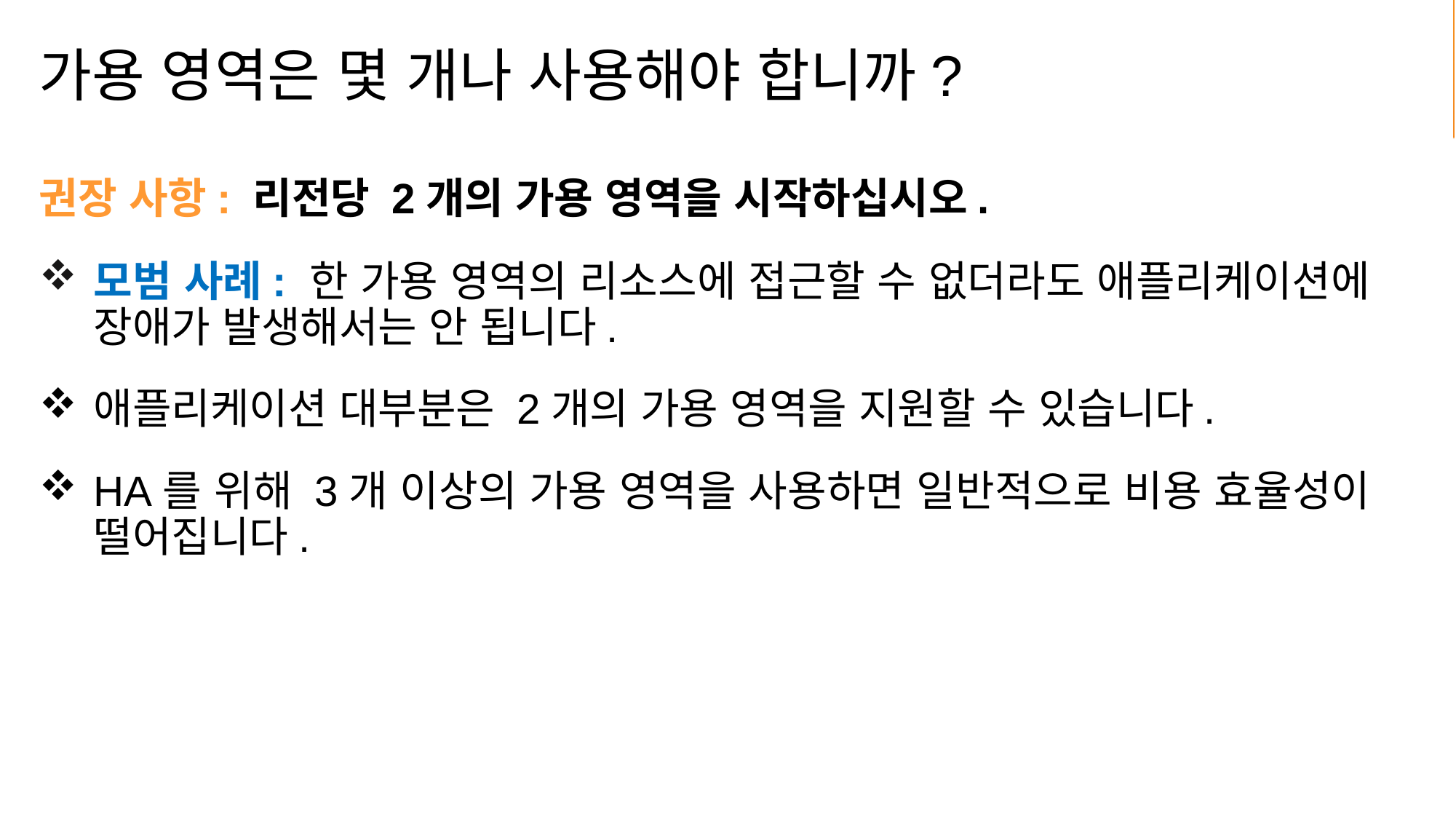

# 가용 영역은 몇 개나 사용해야 합니까?
권장 사항: 리전당 2개의 가용 영역을 시작하십시오.
모범 사례: 한 가용 영역의 리소스에 접근할 수 없더라도 애플리케이션에 장애가 발생해서는 안 됩니다.
애플리케이션 대부분은 2개의 가용 영역을 지원할 수 있습니다.
HA를 위해 3개 이상의 가용 영역을 사용하면 일반적으로 비용 효율성이 떨어집니다.